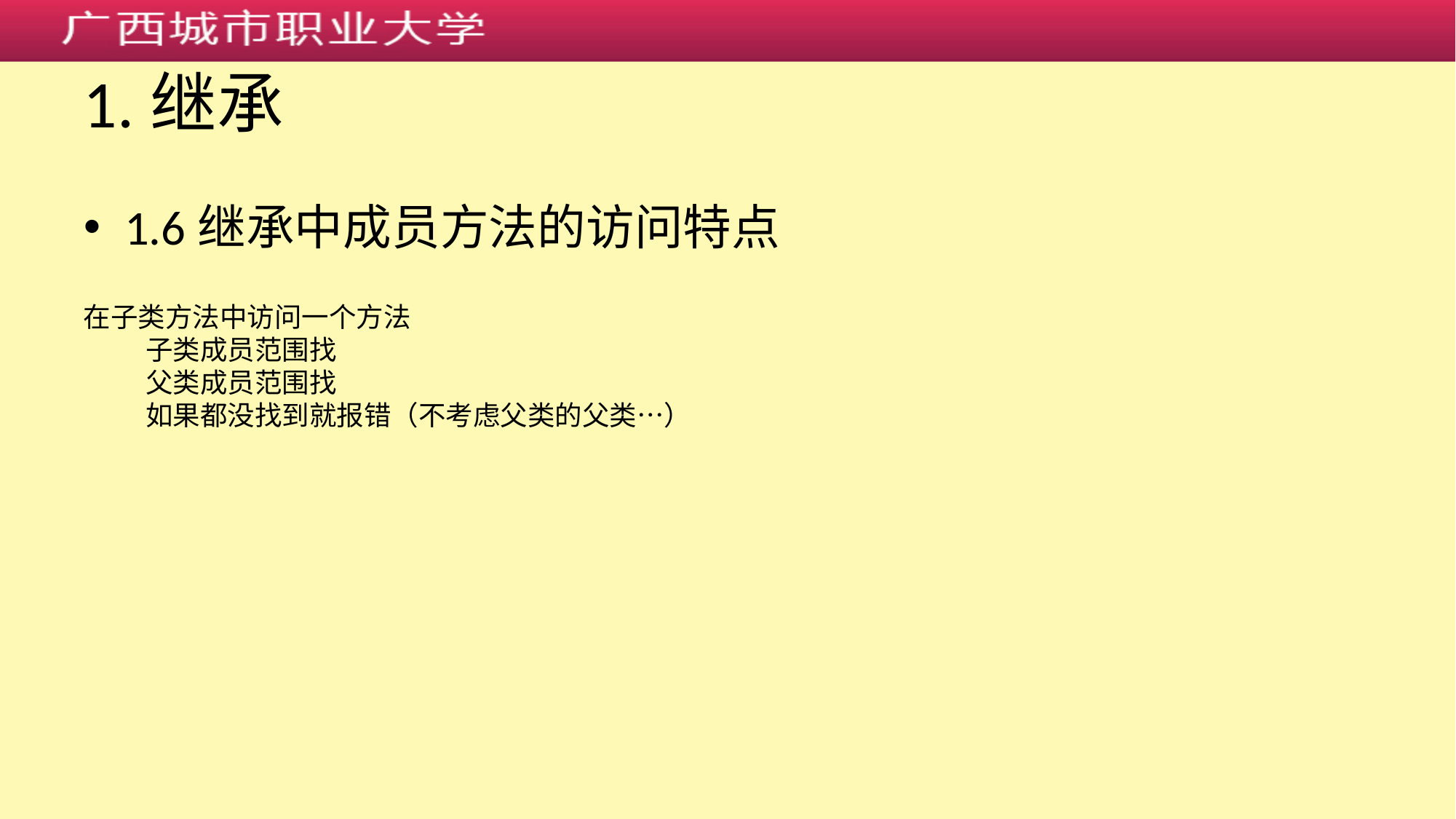

# 1.继承
1.6继承中成员方法的访问特点
在子类方法中访问一个方法
         子类成员范围找
         父类成员范围找
         如果都没找到就报错（不考虑父类的父类…）